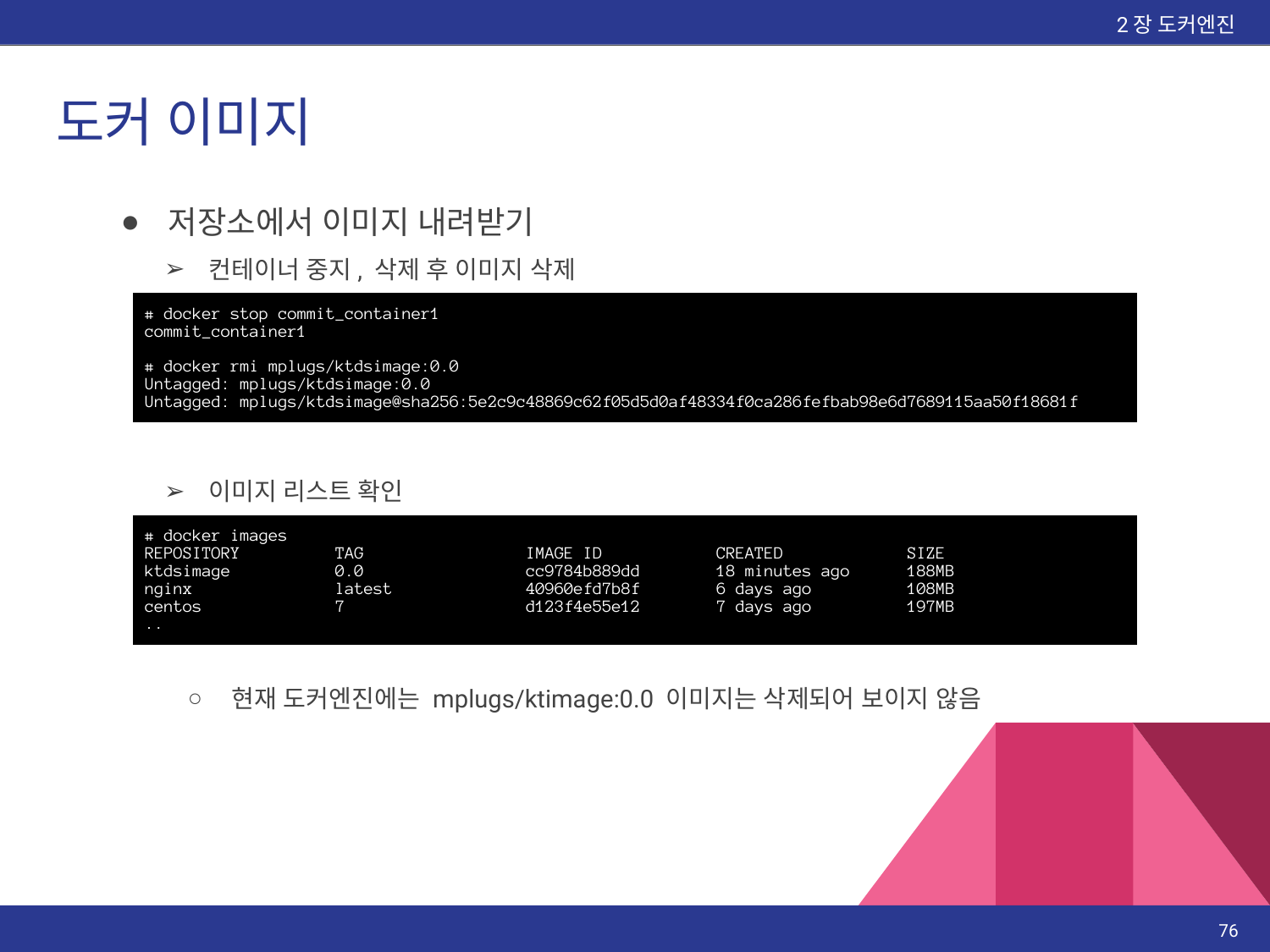

2장 도커엔진
# 도커 이미지
저장소에서 이미지 내려받기
컨테이너 중지, 삭제 후 이미지 삭제

| # docker stop commit\_container1 commit\_container1 # docker rmi mplugs/ktdsimage:0.0 Untagged: mplugs/ktdsimage:0.0 Untagged: mplugs/ktdsimage@sha256:5e2c9c48869c62f05d5d0af48334f0ca286fefbab98e6d7689115aa50f18681f |
| --- |
이미지 리스트 확인

| # docker images REPOSITORY TAG IMAGE ID CREATED SIZE ktdsimage 0.0 cc9784b889dd 18 minutes ago 188MB nginx latest 40960efd7b8f 6 days ago 108MB centos 7 d123f4e55e12 7 days ago 197MB .. |
| --- |
현재 도커엔진에는 mplugs/ktimage:0.0 이미지는 삭제되어 보이지 않음
76